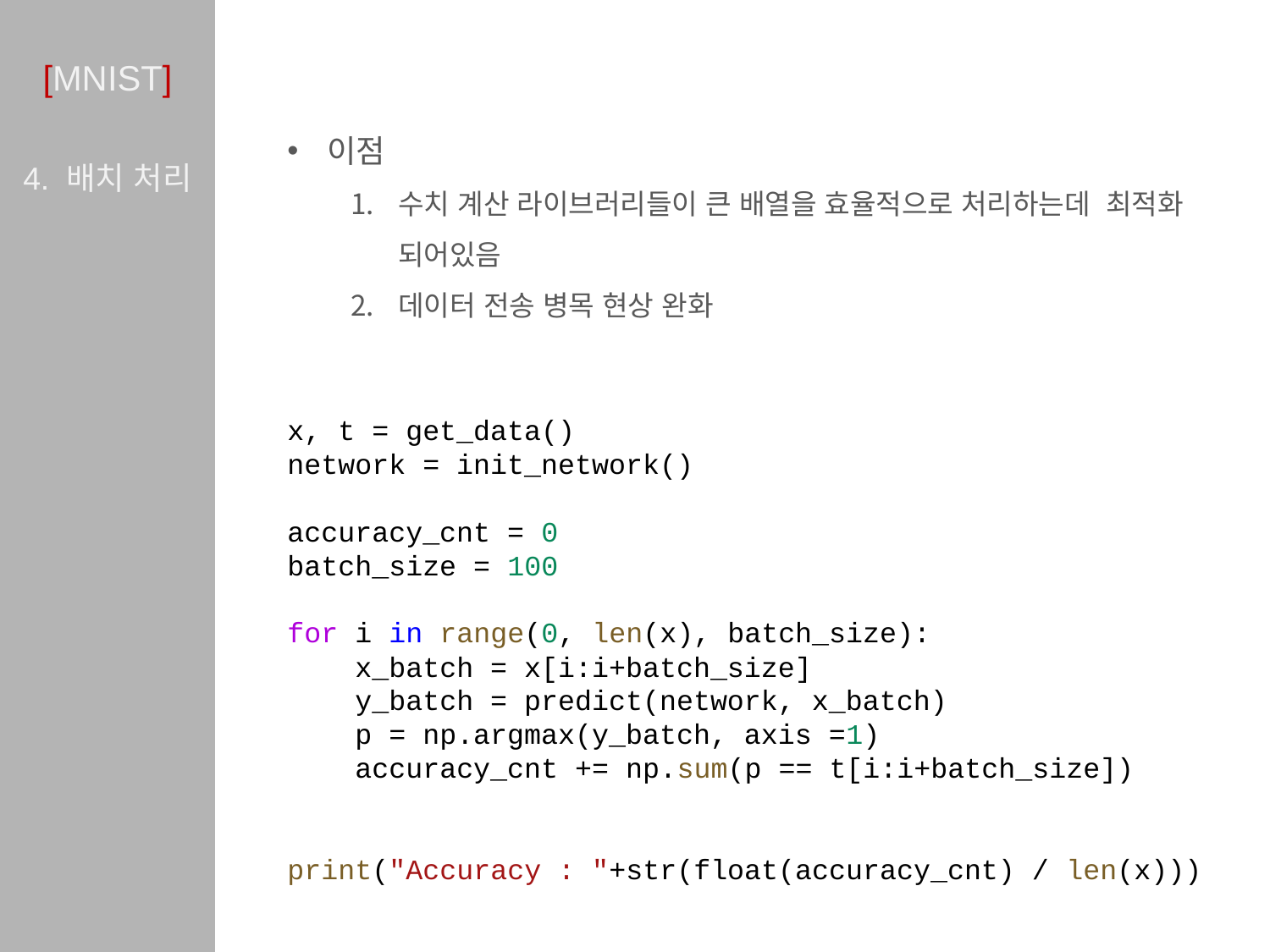

# [MNIST]

이점
수치 계산 라이브러리들이 큰 배열을 효율적으로 처리하는데  최적화 되어있음
데이터 전송 병목 현상 완화
4. 배치 처리
x, t = get_data()
network = init_network()
accuracy_cnt = 0
batch_size = 100
for i in range(0, len(x), batch_size):
    x_batch = x[i:i+batch_size]
    y_batch = predict(network, x_batch)
    p = np.argmax(y_batch, axis =1)
    accuracy_cnt += np.sum(p == t[i:i+batch_size])

print("Accuracy : "+str(float(accuracy_cnt) / len(x)))